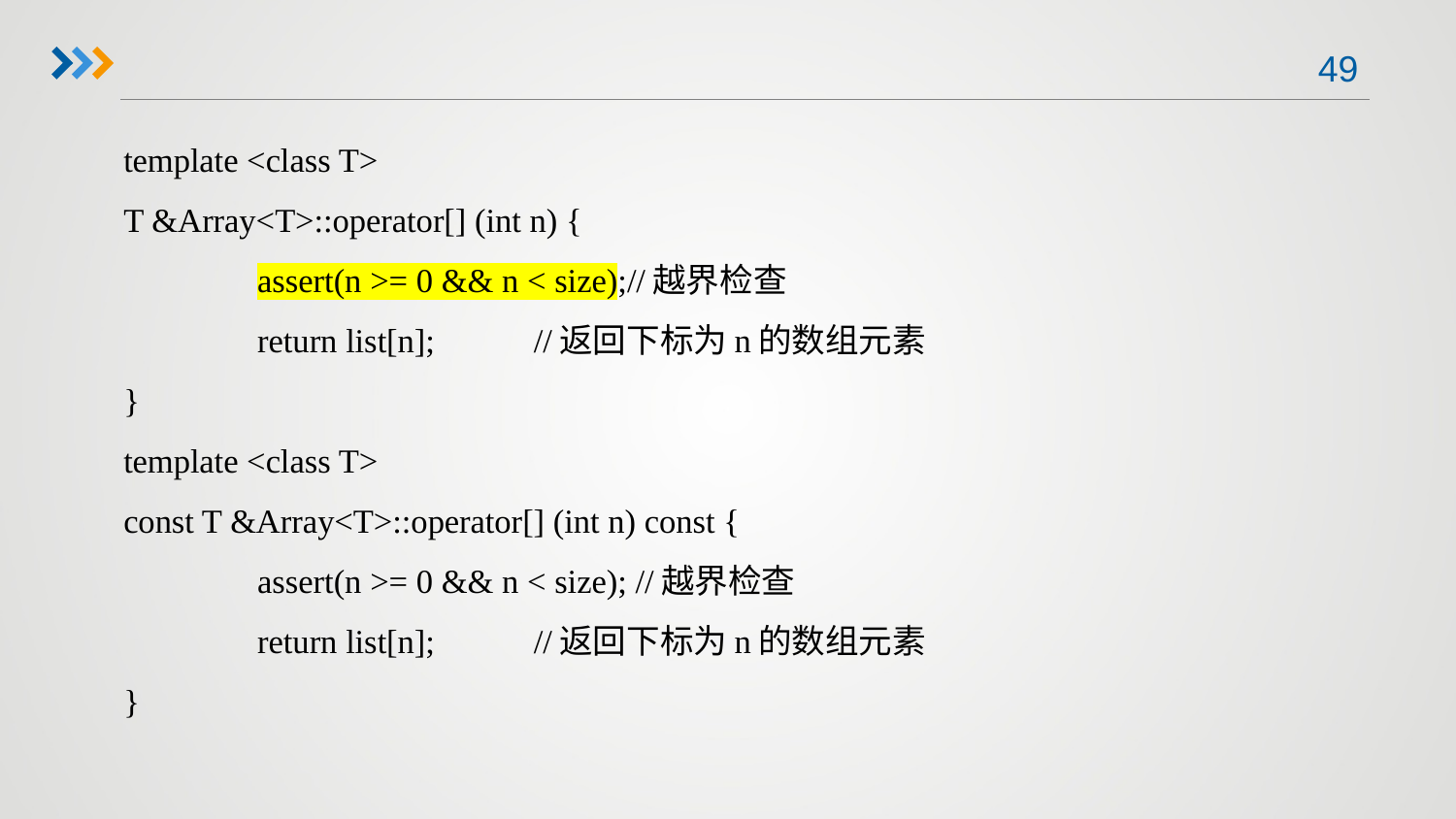

template <class T>
T &Array<T>::operator[] (int n) {
	assert(n >= 0 && n < size);//越界检查
	return list[n];	 //返回下标为n的数组元素
}
template <class T>
const T &Array<T>::operator[] (int n) const {
	assert(n >= 0 && n < size); //越界检查
	return list[n];	 //返回下标为n的数组元素
}